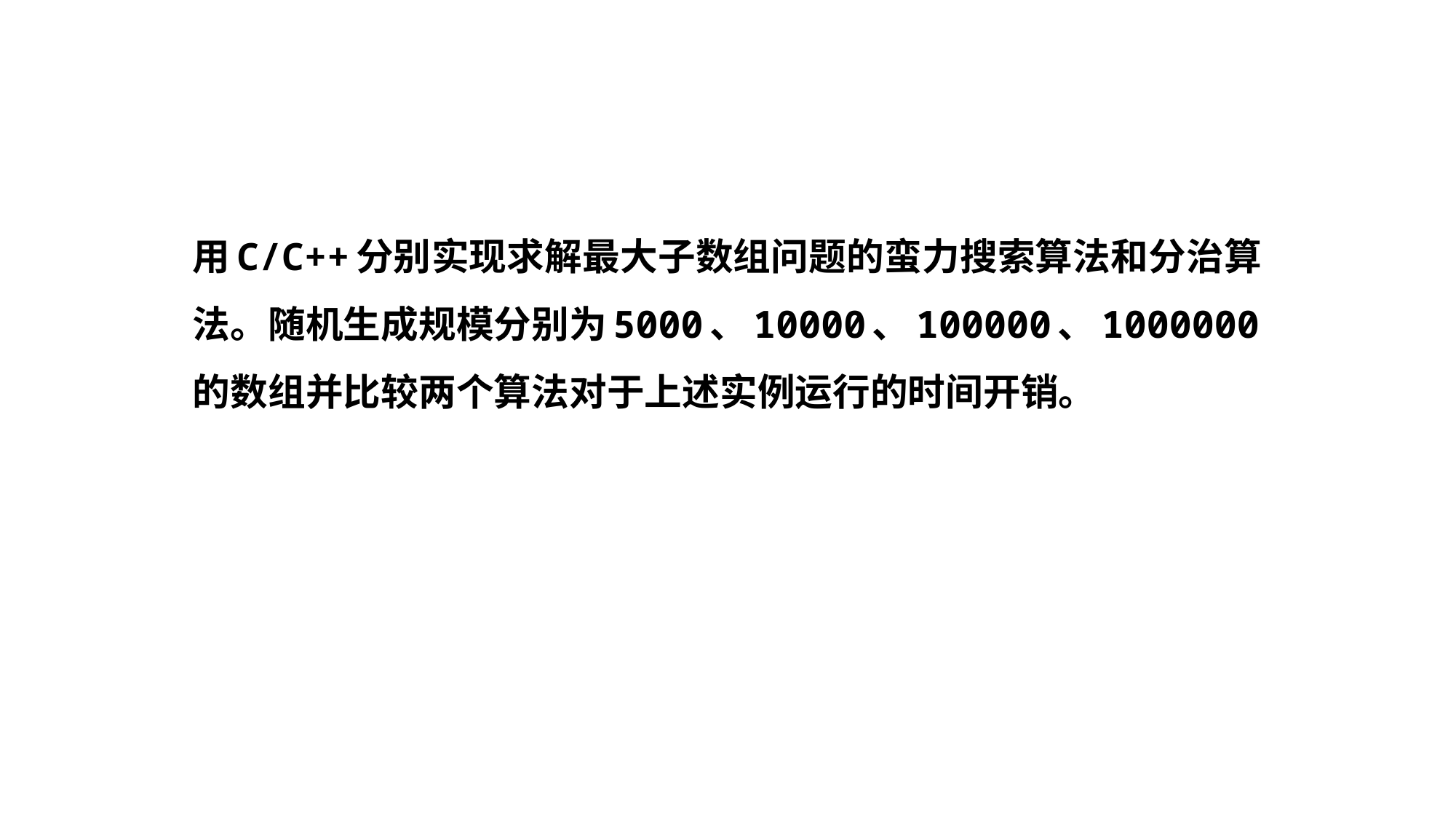

# 用C/C++分别实现求解最大子数组问题的蛮力搜索算法和分治算法。随机生成规模分别为5000、10000、100000、1000000的数组并比较两个算法对于上述实例运行的时间开销。